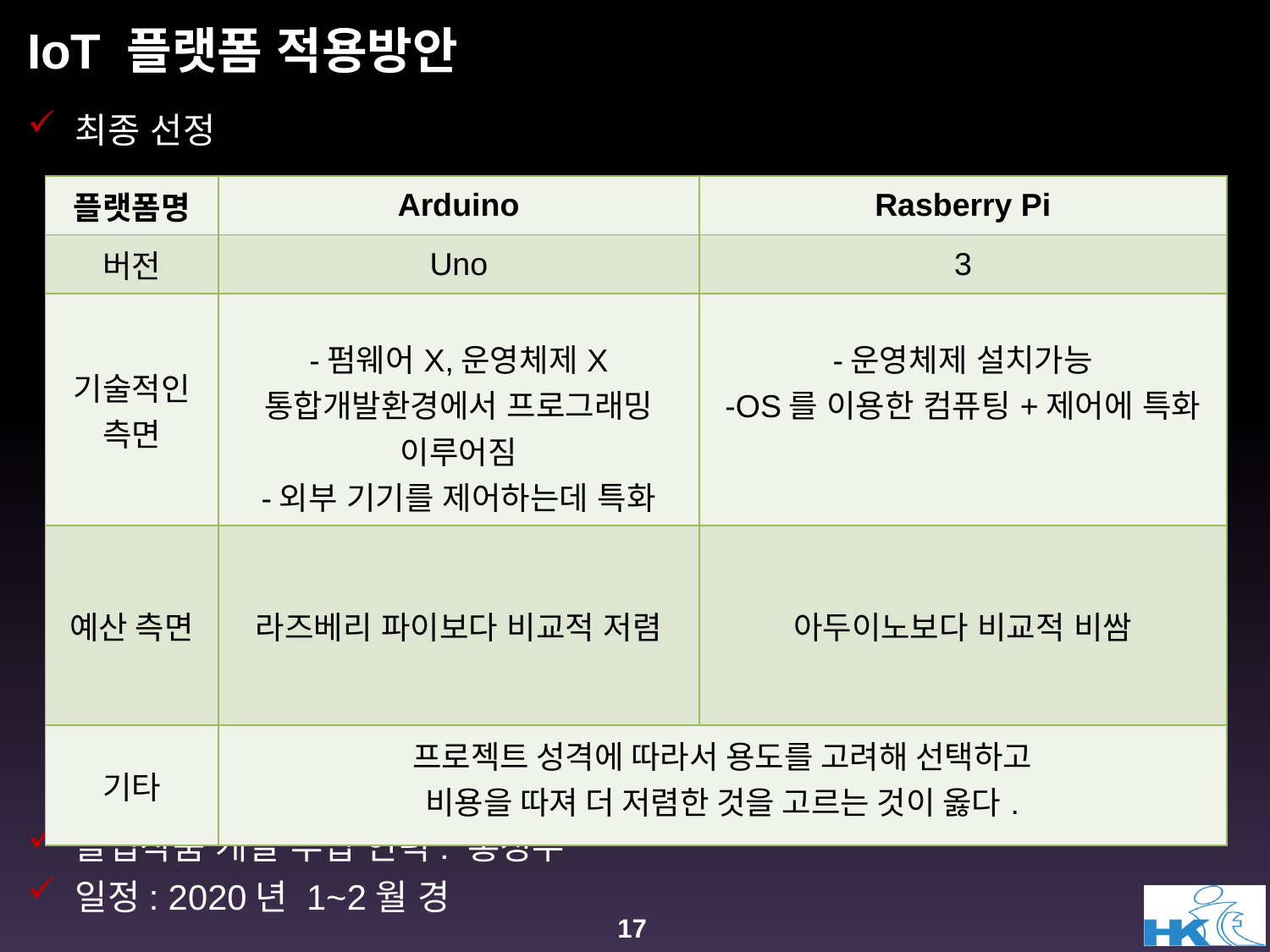

# IoT 플랫폼 적용방안
최종 선정

졸업작품 개발 투입 인력: 홍정우
일정: 2020년 1~2월 경

| 플랫폼명 | Arduino | Rasberry Pi |
| --- | --- | --- |
| 버전 | Uno | 3 |
| 기술적인 측면 | -펌웨어X,운영체제X 통합개발환경에서 프로그래밍 이루어짐 -외부 기기를 제어하는데 특화 | -운영체제 설치가능 -OS를 이용한 컴퓨팅+제어에 특화 |
| 예산 측면 | 라즈베리 파이보다 비교적 저렴 | 아두이노보다 비교적 비쌈 |
| 기타 | 프로젝트 성격에 따라서 용도를 고려해 선택하고 비용을 따져 더 저렴한 것을 고르는 것이 옳다. |  |
17